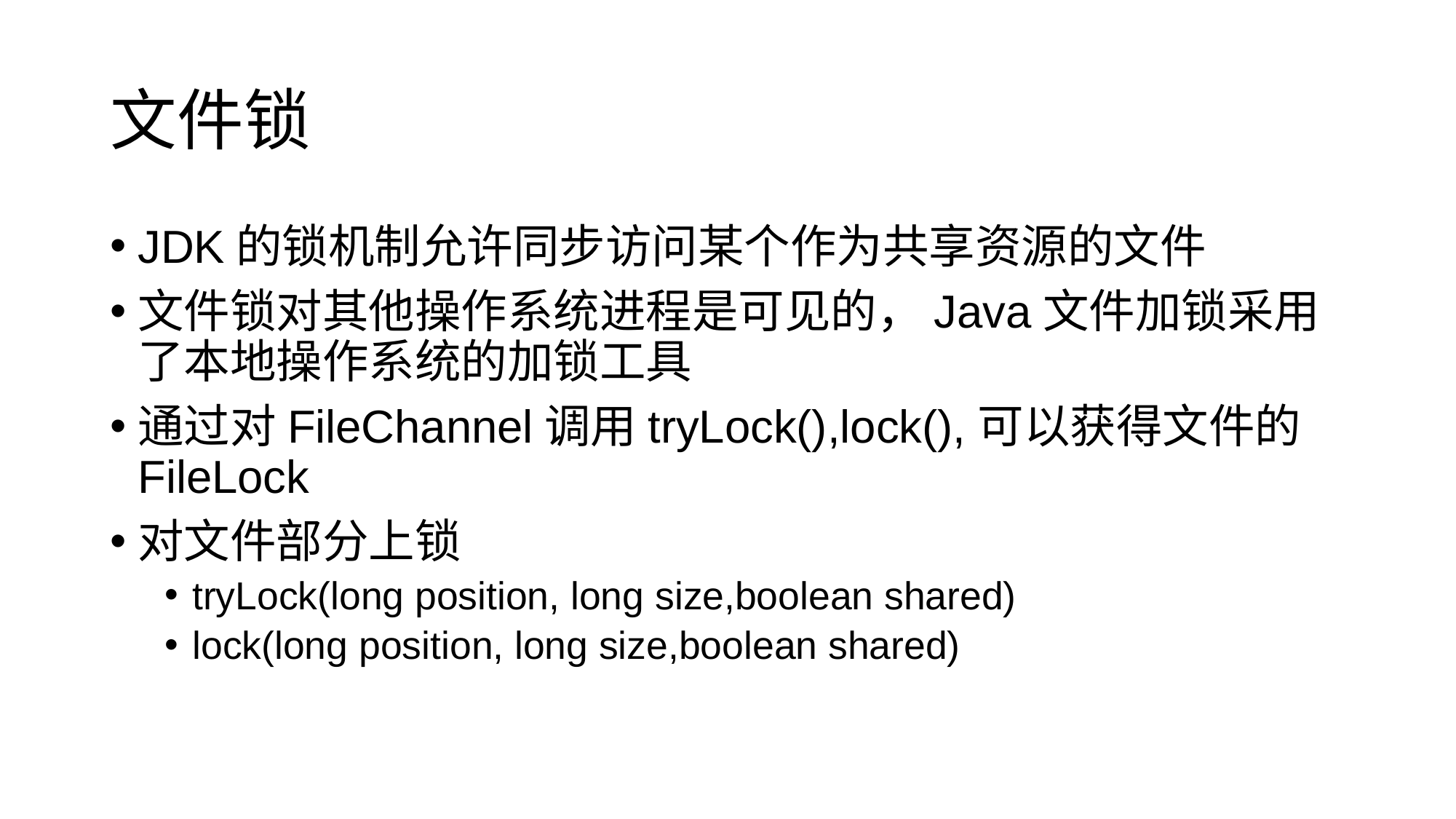

# 文件锁
JDK的锁机制允许同步访问某个作为共享资源的文件
文件锁对其他操作系统进程是可见的，Java文件加锁采用了本地操作系统的加锁工具
通过对FileChannel调用tryLock(),lock(),可以获得文件的FileLock
对文件部分上锁
tryLock(long position, long size,boolean shared)
lock(long position, long size,boolean shared)
14